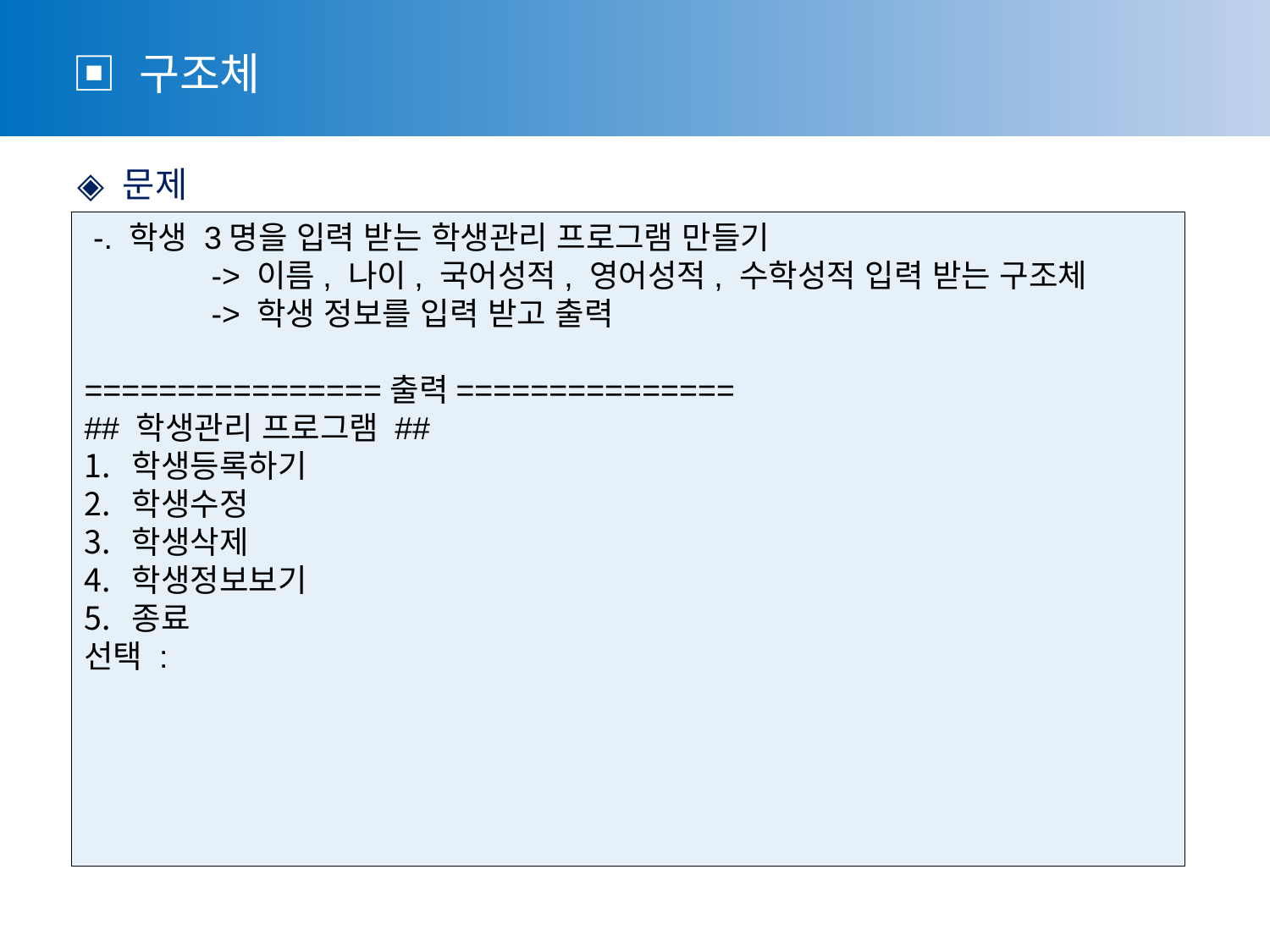

▣ 구조체
 ◈ 문제
 -. 학생 3명을 입력 받는 학생관리 프로그램 만들기
	-> 이름, 나이, 국어성적, 영어성적, 수학성적 입력 받는 구조체
	-> 학생 정보를 입력 받고 출력

================출력===============
## 학생관리 프로그램 ##
학생등록하기
학생수정
학생삭제
학생정보보기
종료
선택 :